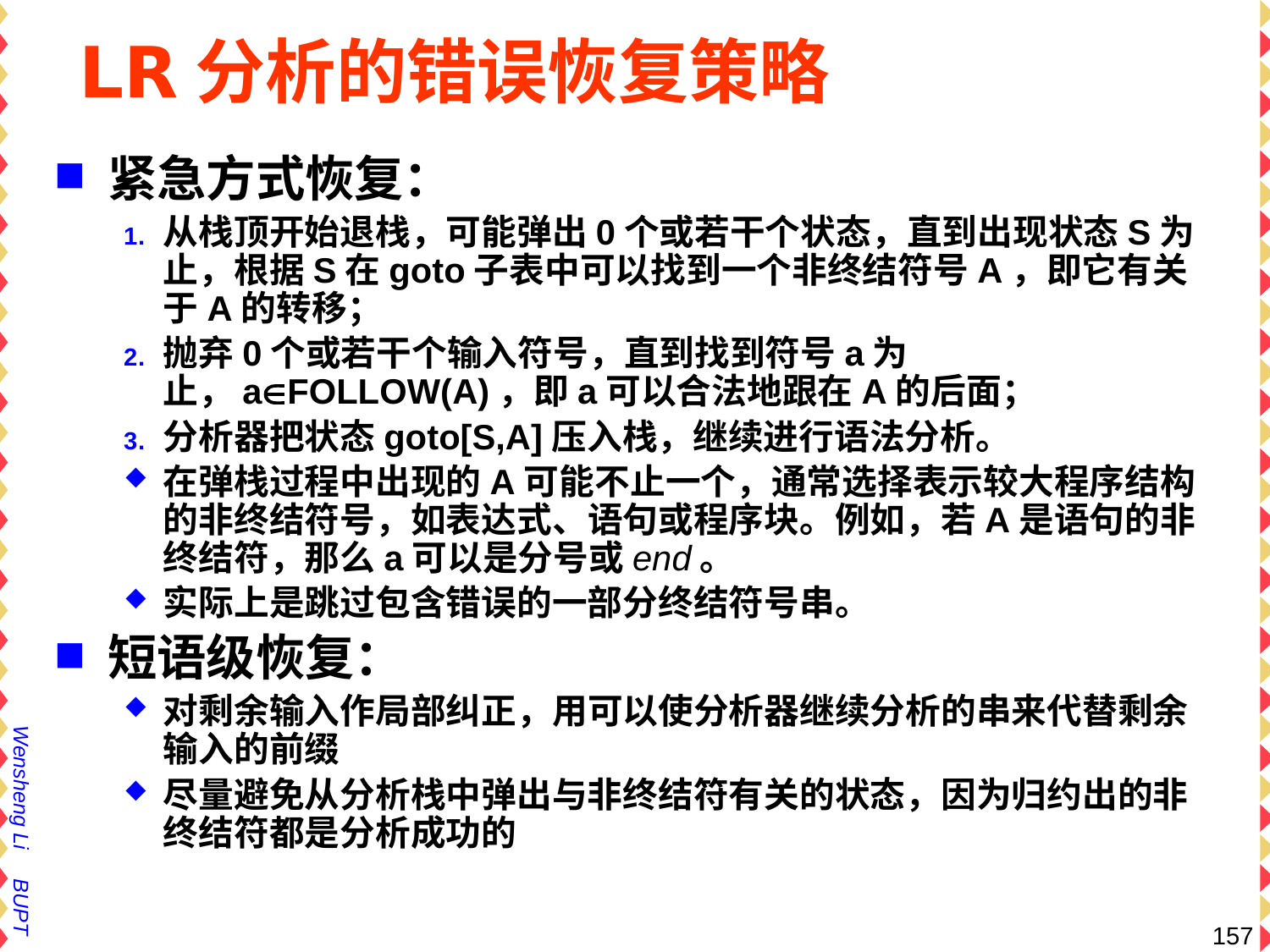

LR分析的错误恢复策略
紧急方式恢复：
从栈顶开始退栈，可能弹出0个或若干个状态，直到出现状态S为止，根据S在goto子表中可以找到一个非终结符号A，即它有关于A的转移；
抛弃0个或若干个输入符号，直到找到符号a为止，a∈FOLLOW(A)，即a可以合法地跟在A的后面；
分析器把状态goto[S,A]压入栈，继续进行语法分析。
在弹栈过程中出现的A可能不止一个，通常选择表示较大程序结构的非终结符号，如表达式、语句或程序块。例如，若A是语句的非终结符，那么a可以是分号或end。
实际上是跳过包含错误的一部分终结符号串。
短语级恢复：
对剩余输入作局部纠正，用可以使分析器继续分析的串来代替剩余输入的前缀
尽量避免从分析栈中弹出与非终结符有关的状态，因为归约出的非终结符都是分析成功的
157